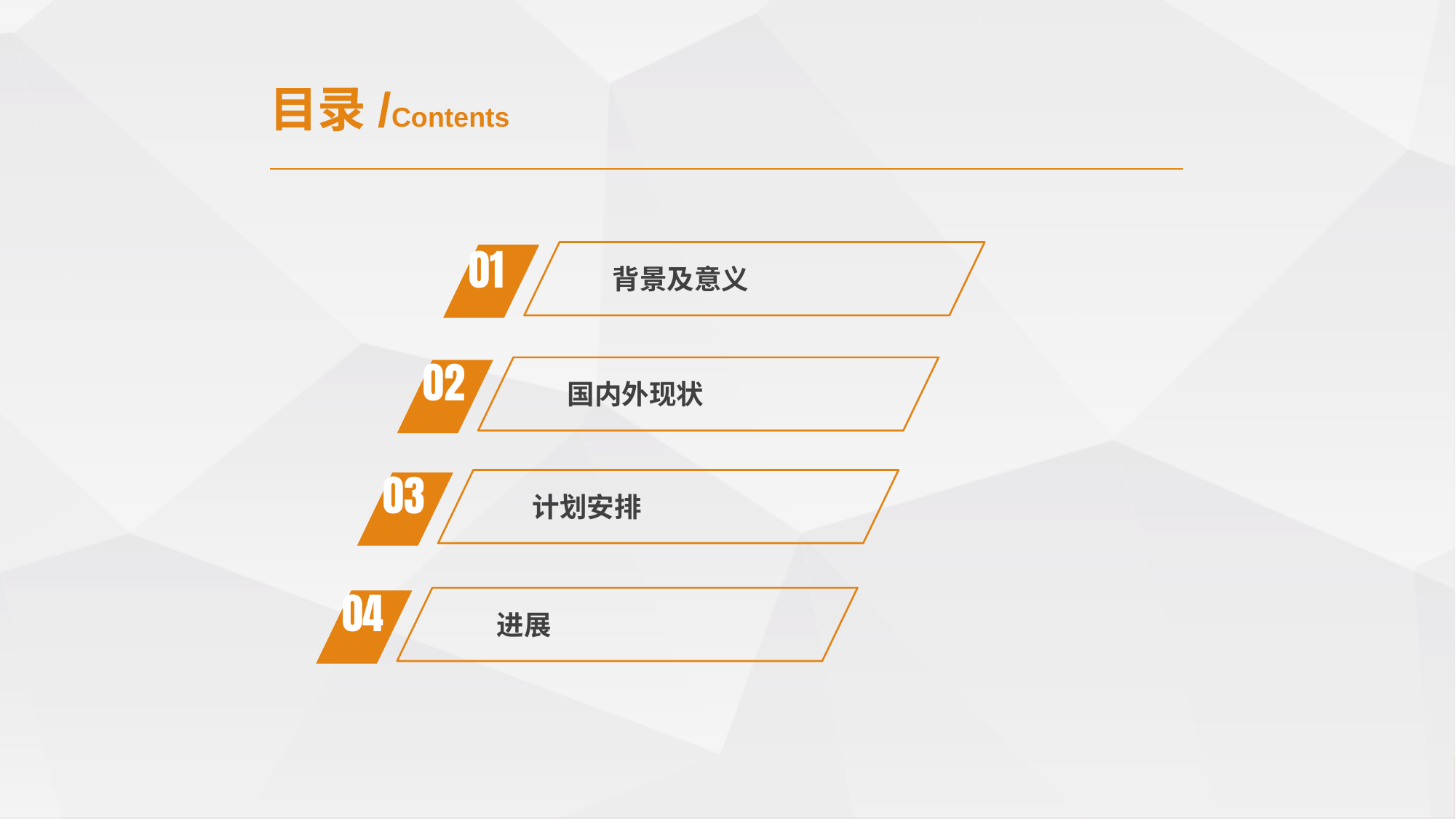

目录/Contents
01

背景及意义
02

国内外现状
03

计划安排
04

进展